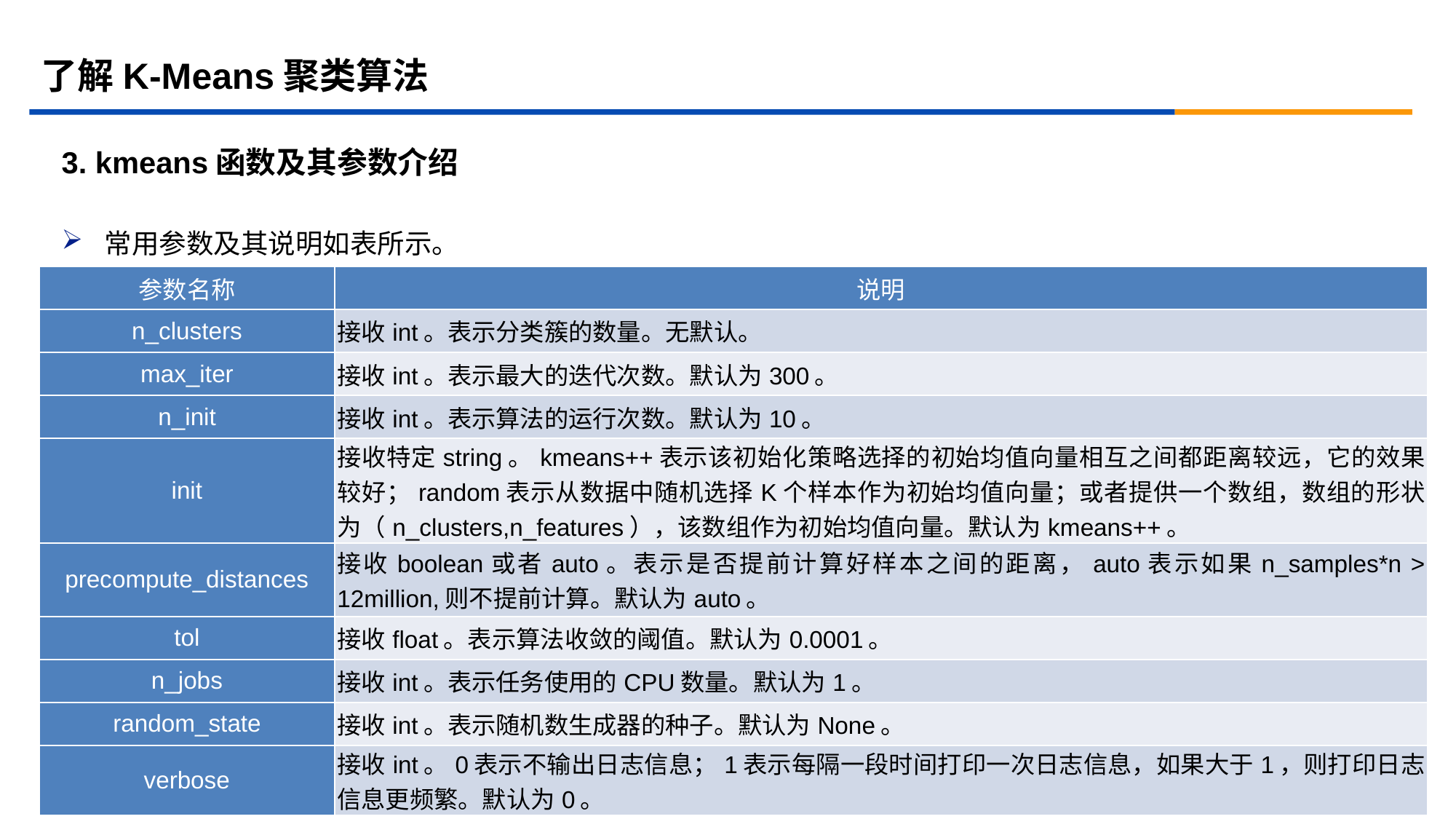

# 了解K-Means聚类算法
3. kmeans函数及其参数介绍
常用参数及其说明如表所示。

| 参数名称 | 说明 |
| --- | --- |
| n\_clusters | 接收int。表示分类簇的数量。无默认。 |
| max\_iter | 接收int。表示最大的迭代次数。默认为300。 |
| n\_init | 接收int。表示算法的运行次数。默认为10。 |
| init | 接收特定string。kmeans++表示该初始化策略选择的初始均值向量相互之间都距离较远，它的效果较好；random表示从数据中随机选择K个样本作为初始均值向量；或者提供一个数组，数组的形状为（n\_clusters,n\_features），该数组作为初始均值向量。默认为kmeans++。 |
| precompute\_distances | 接收boolean或者auto。表示是否提前计算好样本之间的距离，auto表示如果n\_samples\*n > 12million,则不提前计算。默认为auto。 |
| tol | 接收float。表示算法收敛的阈值。默认为0.0001。 |
| n\_jobs | 接收int。表示任务使用的CPU数量。默认为1。 |
| random\_state | 接收int。表示随机数生成器的种子。默认为None。 |
| verbose | 接收int。0表示不输出日志信息；1表示每隔一段时间打印一次日志信息，如果大于1，则打印日志信息更频繁。默认为0。 |